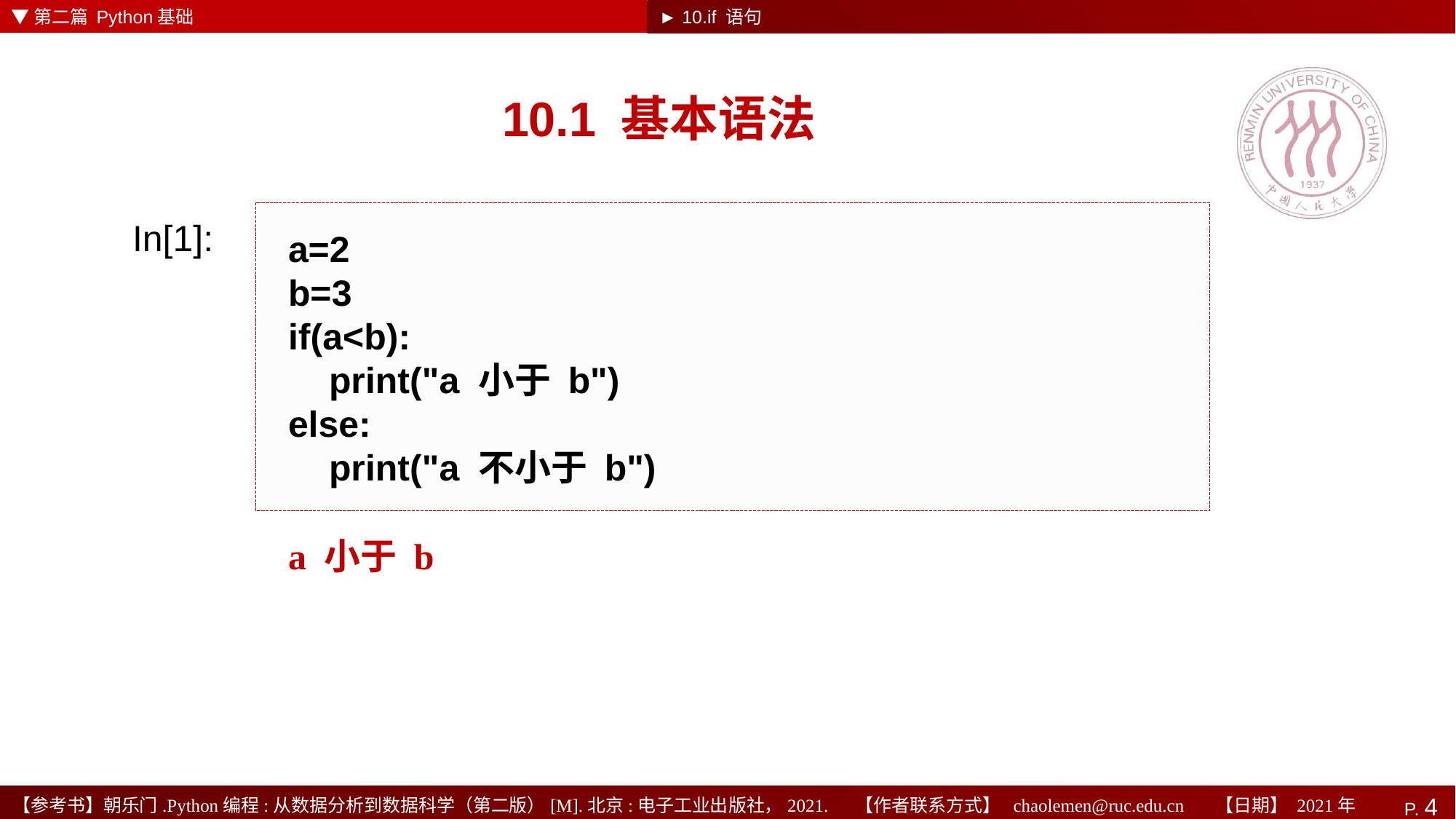

▼第二篇 Python基础
► 10.if 语句
# 10.1 基本语法
a=2
b=3
if(a<b):
    print("a 小于 b")
else:
    print("a 不小于 b")
In[1]:
a 小于 b